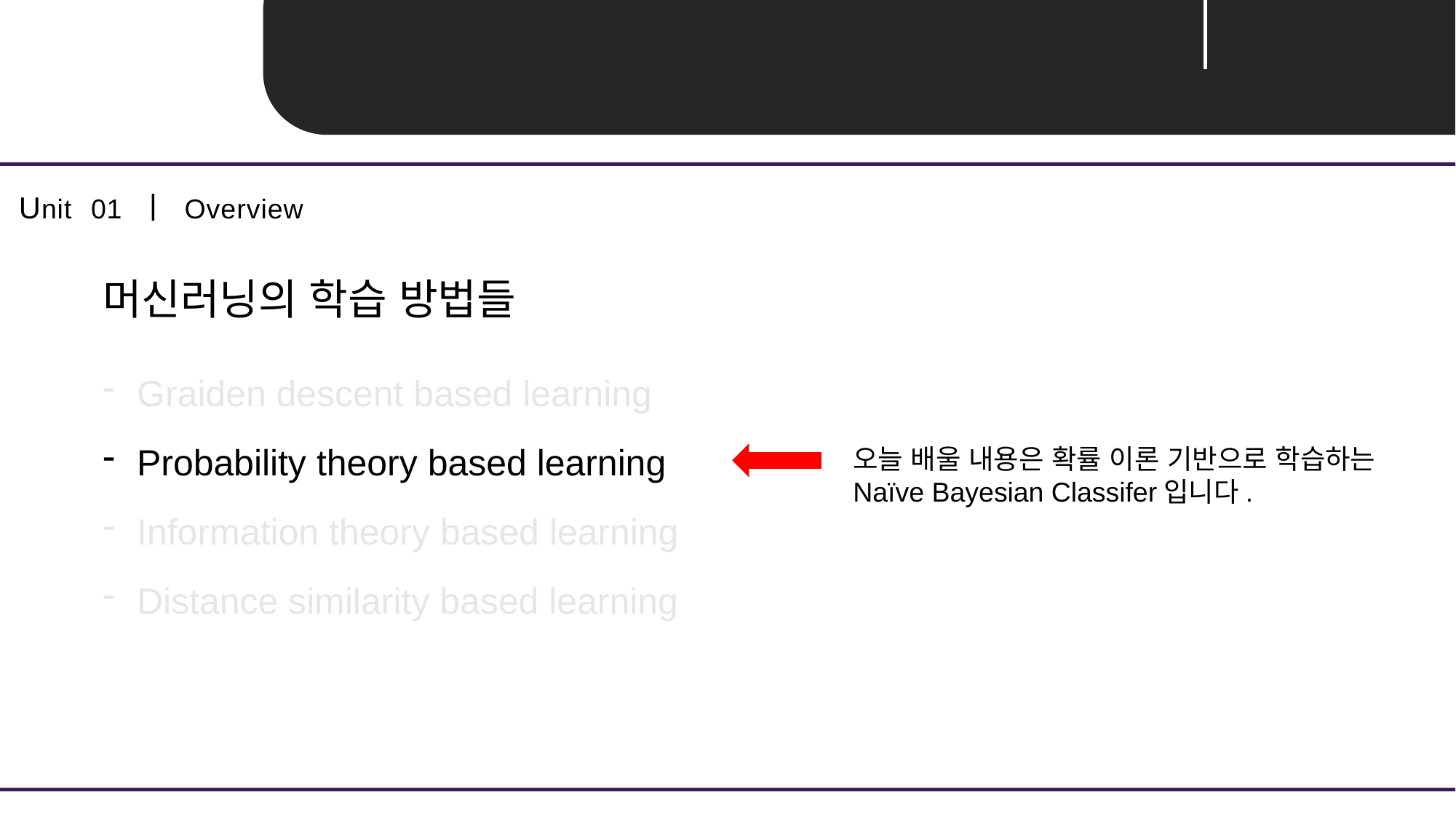

Unit  02 ㅣ Probability Overview
Unit  01 ㅣ Overview
머신러닝의 학습 방법들
Graiden descent based learning

Probability theory based learning

Information theory based learning

Distance similarity based learning
오늘 배울 내용은 확률 이론 기반으로 학습하는Naïve Bayesian Classifer입니다.